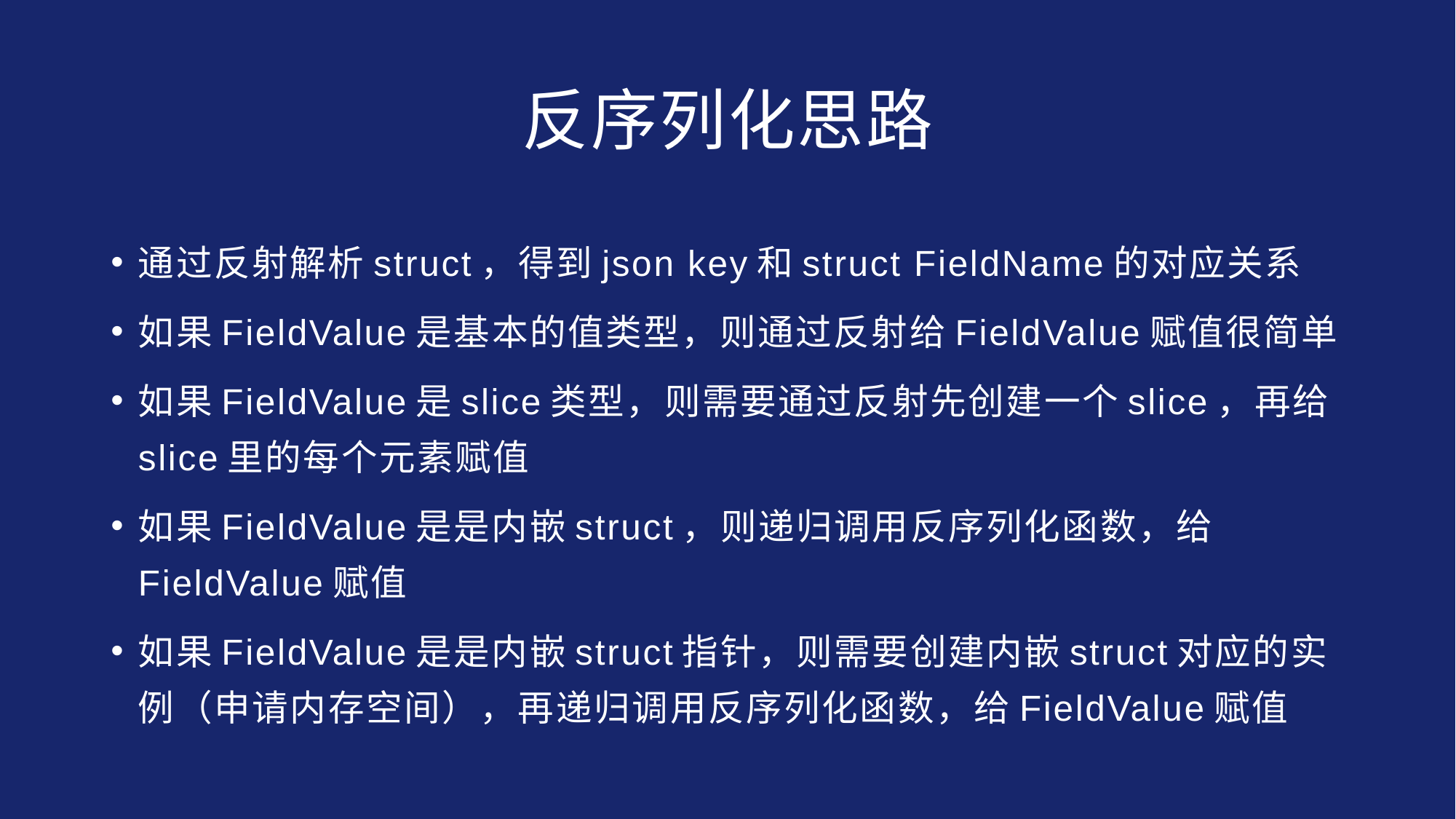

# 反序列化思路
通过反射解析struct，得到json key和struct FieldName的对应关系
如果FieldValue是基本的值类型，则通过反射给FieldValue赋值很简单
如果FieldValue是slice类型，则需要通过反射先创建一个slice，再给slice里的每个元素赋值
如果FieldValue是是内嵌struct，则递归调用反序列化函数，给FieldValue赋值
如果FieldValue是是内嵌struct指针，则需要创建内嵌struct对应的实例（申请内存空间），再递归调用反序列化函数，给FieldValue赋值